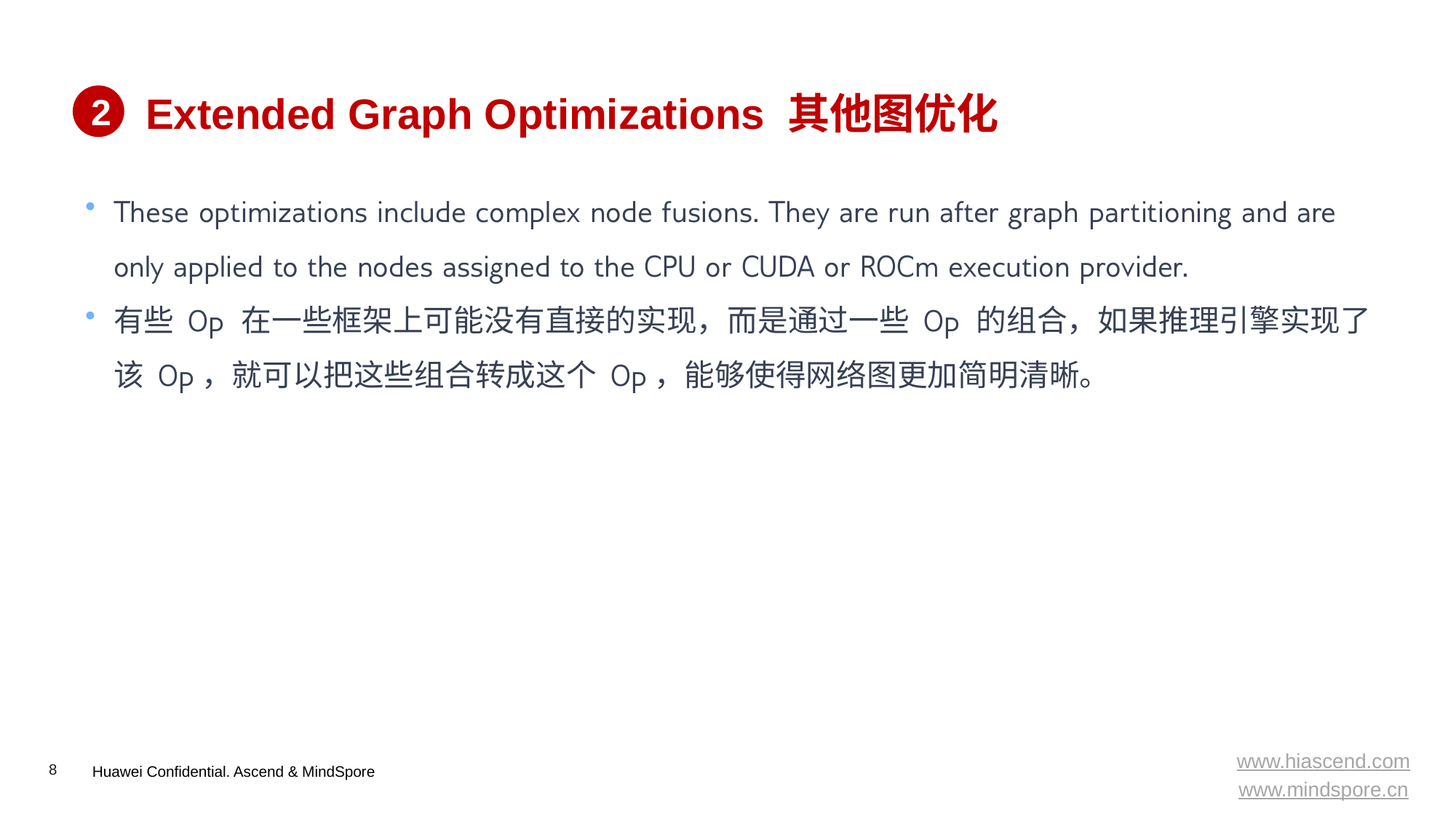

# Extended Graph Optimizations 其他图优化
2
These optimizations include complex node fusions. They are run after graph partitioning and are only applied to the nodes assigned to the CPU or CUDA or ROCm execution provider.
有些 Op 在一些框架上可能没有直接的实现，而是通过一些 Op 的组合，如果推理引擎实现了该 Op，就可以把这些组合转成这个 Op，能够使得网络图更加简明清晰。